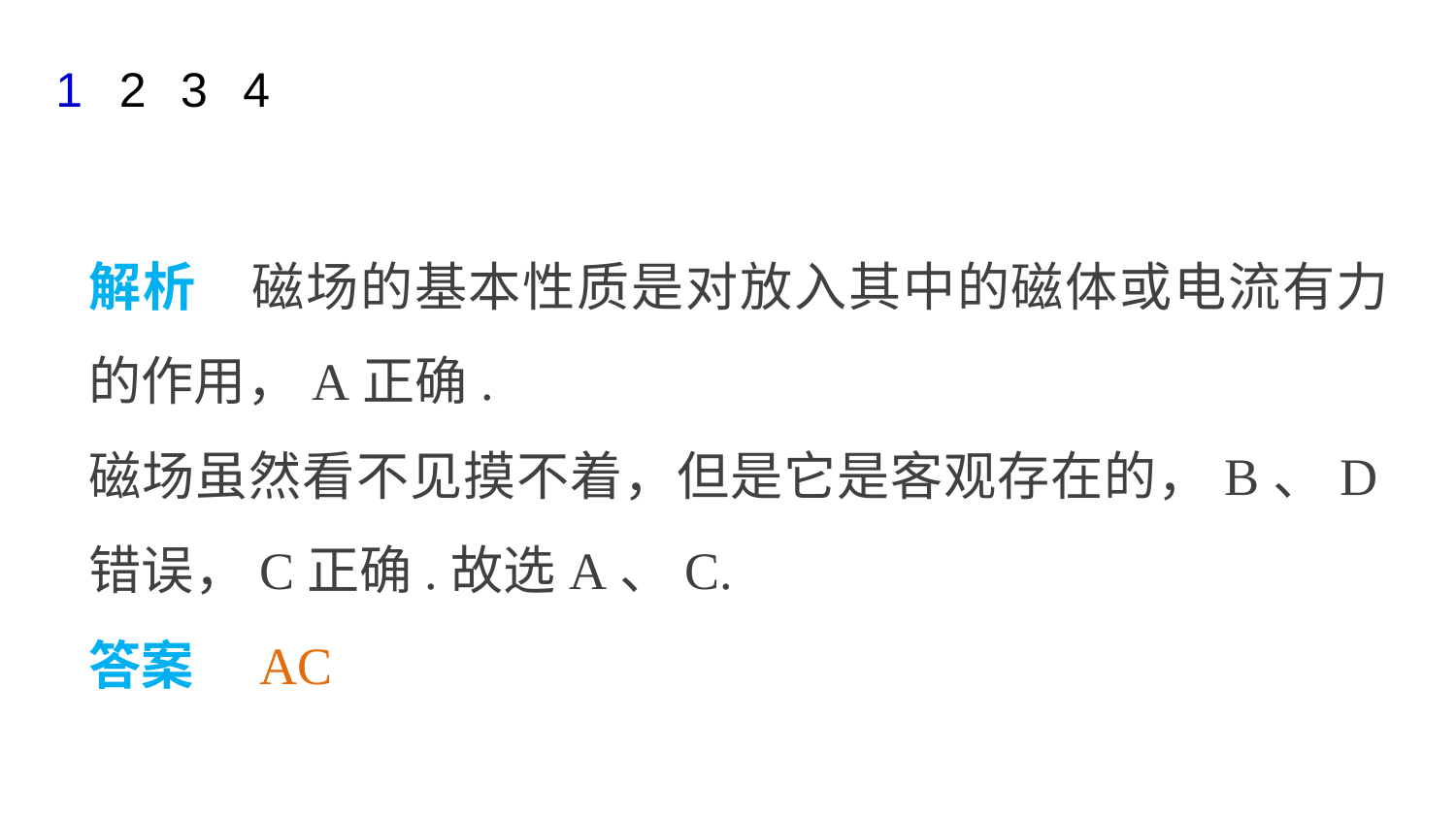

1
2
3
4
解析　磁场的基本性质是对放入其中的磁体或电流有力的作用，A正确.
磁场虽然看不见摸不着，但是它是客观存在的，B、D错误，C正确.故选A、C.
答案　AC